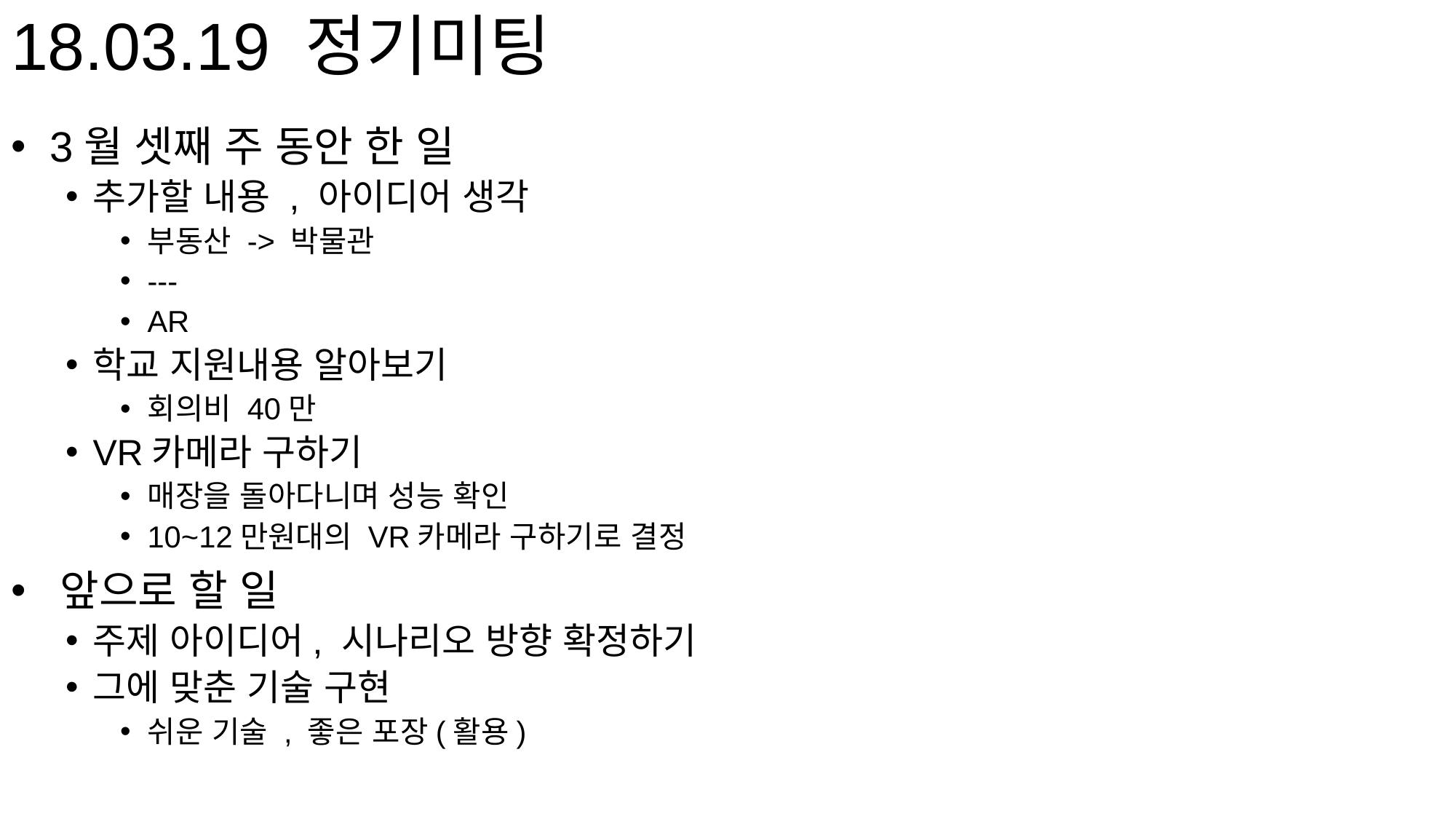

# 18.03.19 정기미팅
 3월 셋째 주 동안 한 일
추가할 내용 , 아이디어 생각
부동산 -> 박물관
---
AR
학교 지원내용 알아보기
회의비 40만
VR카메라 구하기
매장을 돌아다니며 성능 확인
10~12만원대의 VR카메라 구하기로 결정
 앞으로 할 일
주제 아이디어, 시나리오 방향 확정하기
그에 맞춘 기술 구현
쉬운 기술 , 좋은 포장(활용)